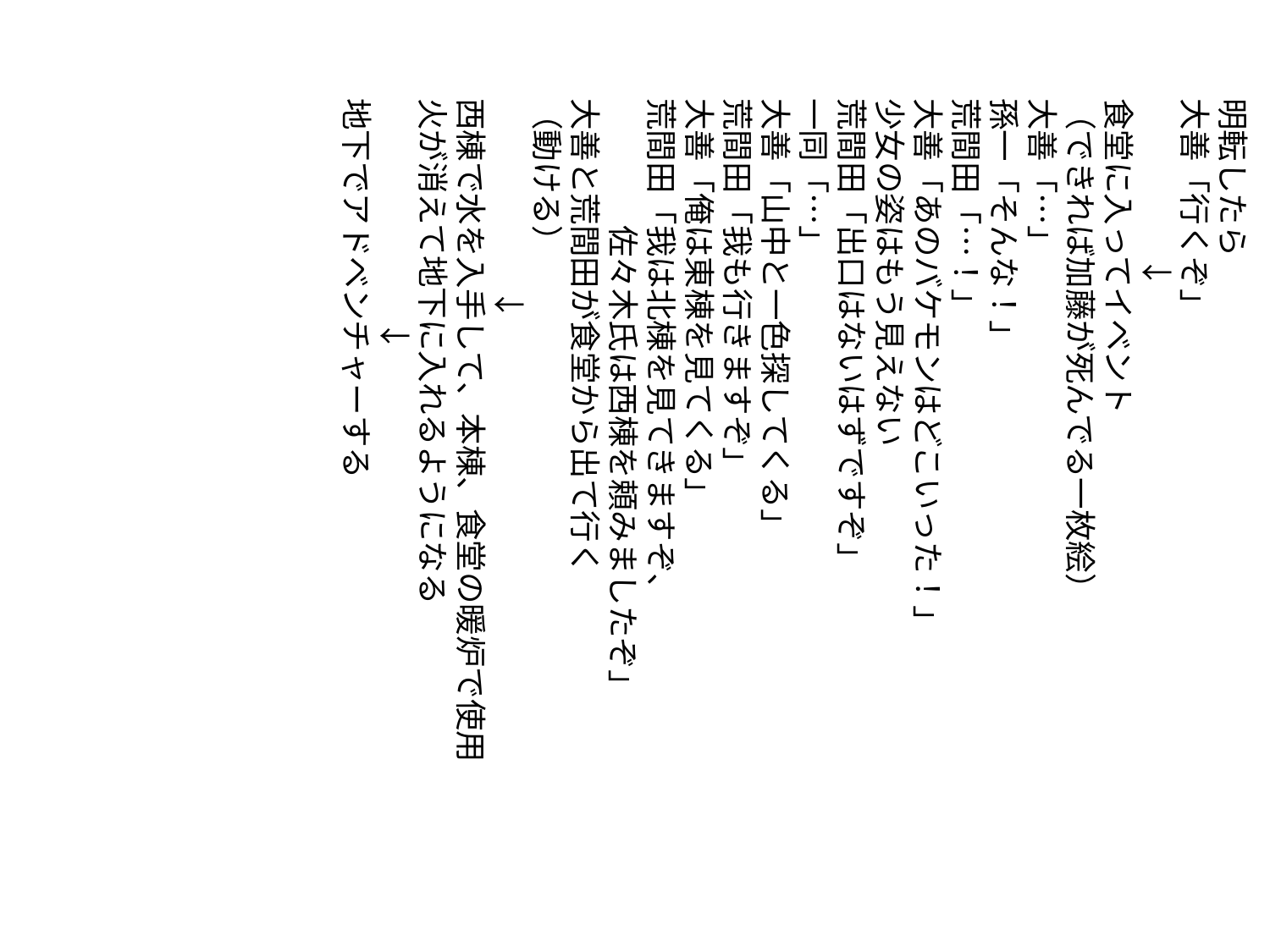

明転したら
大善「行くぞ」
　　　　　↓
食堂に入ってイベント
（できれば加藤が死んでる一枚絵）
大善「…」
孫一「そんな！」
荒間田「…！」
大善「あのバケモンはどこいった！」
少女の姿はもう見えない
荒間田「出口はないはずですぞ」
一同「…」
大善「山中と一色探してくる」
荒間田「我も行きますぞ」
大善「俺は東棟を見てくる」
荒間田「我は北棟を見てきますぞ、
　　　　佐々木氏は西棟を頼みましたぞ」
大善と荒間田が食堂から出て行く
（動ける）
　　　　　　↓
西棟で水を入手して、本棟、食堂の暖炉で使用
火が消えて地下に入れるようになる
　　　　　　　↓
地下でアドベンチャーする